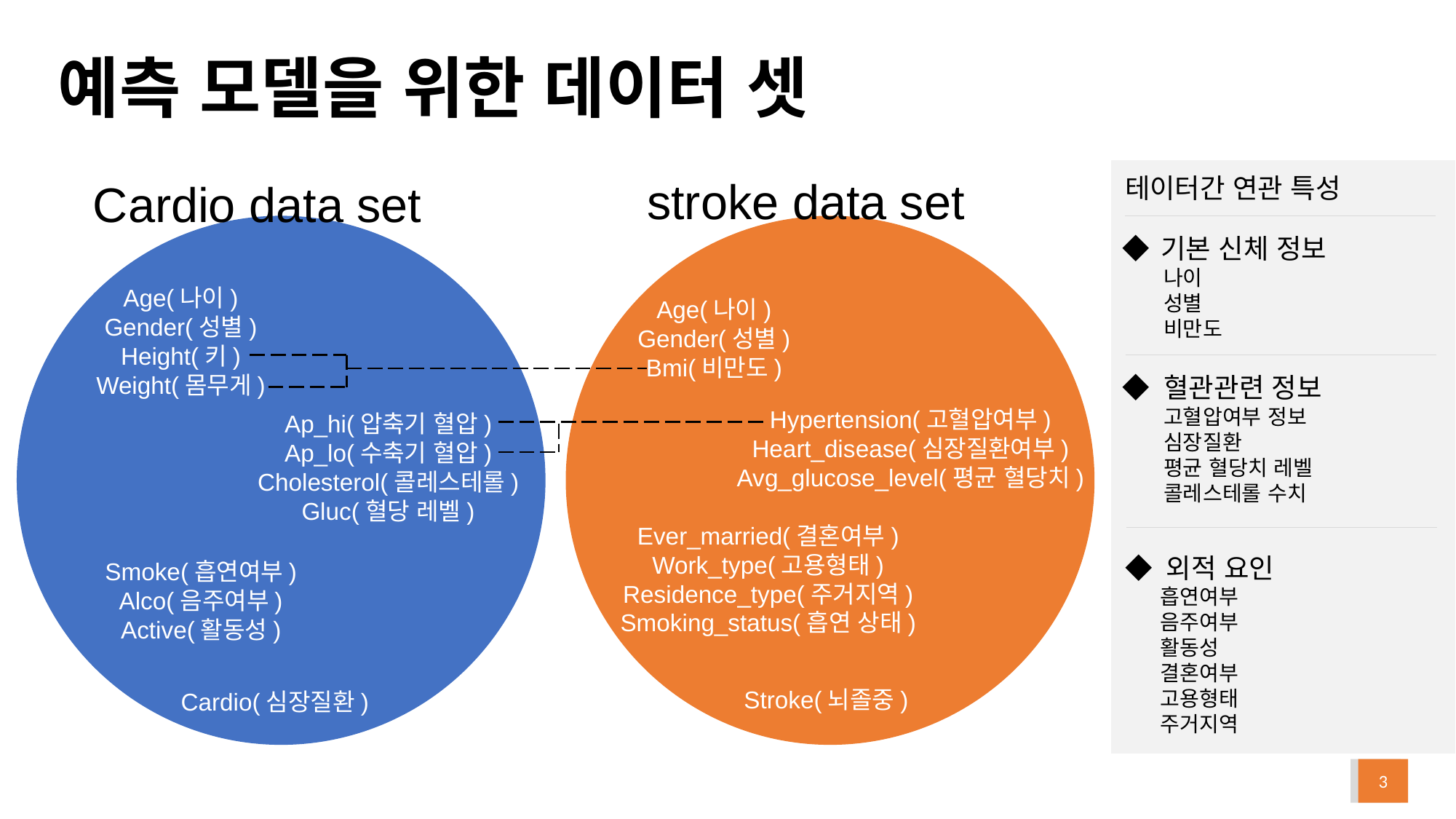

# 예측 모델을 위한 데이터 셋

stroke data set
테이터간 연관 특성
Cardio data set

◆ 기본 신체 정보
      나이
      성별
      비만도
Age(나이)
Gender(성별)
Height(키)
Weight(몸무게)
Age(나이)
Gender(성별)
Bmi(비만도)
◆ 혈관관련 정보
      고혈압여부 정보
      심장질환
      평균 혈당치 레벨
      콜레스테롤 수치
Hypertension(고혈압여부)
Heart_disease(심장질환여부)
Avg_glucose_level(평균 혈당치)
Ap_hi(압축기 혈압)
Ap_lo(수축기 혈압)
Cholesterol(콜레스테롤)
Gluc(혈당 레벨)
Ever_married(결혼여부)
Work_type(고용형태)
Residence_type(주거지역)
Smoking_status(흡연 상태)
◆ 외적 요인
     흡연여부
     음주여부
     활동성
     결혼여부
     고용형태
     주거지역
Smoke(흡연여부)
Alco(음주여부)
Active(활동성)
Stroke(뇌졸중)
Cardio(심장질환)
3